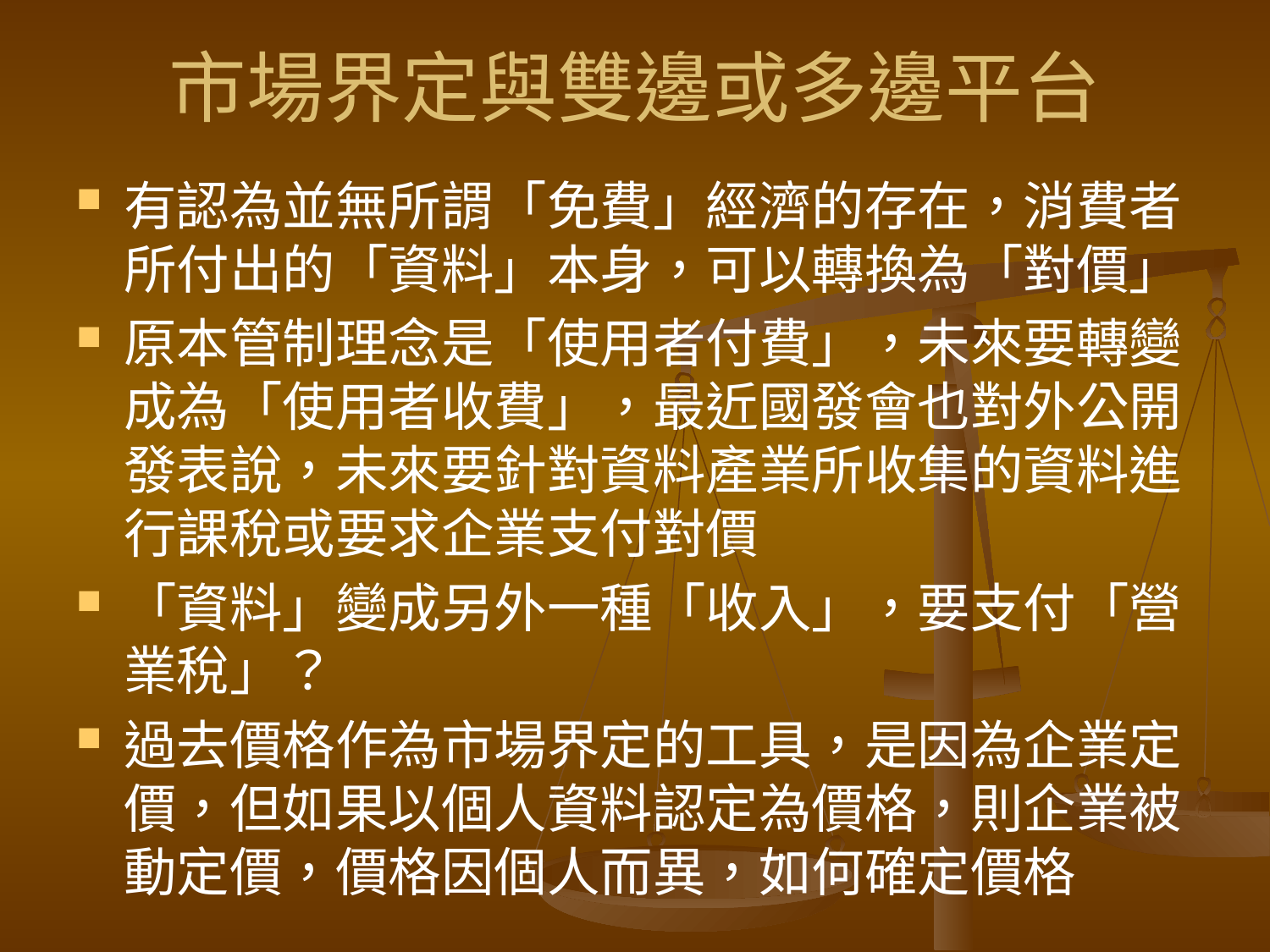

# 市場界定與雙邊或多邊平台
有認為並無所謂「免費」經濟的存在，消費者所付出的「資料」本身，可以轉換為「對價」
原本管制理念是「使用者付費」，未來要轉變成為「使用者收費」，最近國發會也對外公開發表說，未來要針對資料產業所收集的資料進行課稅或要求企業支付對價
「資料」變成另外一種「收入」，要支付「營業稅」？
過去價格作為市場界定的工具，是因為企業定價，但如果以個人資料認定為價格，則企業被動定價，價格因個人而異，如何確定價格